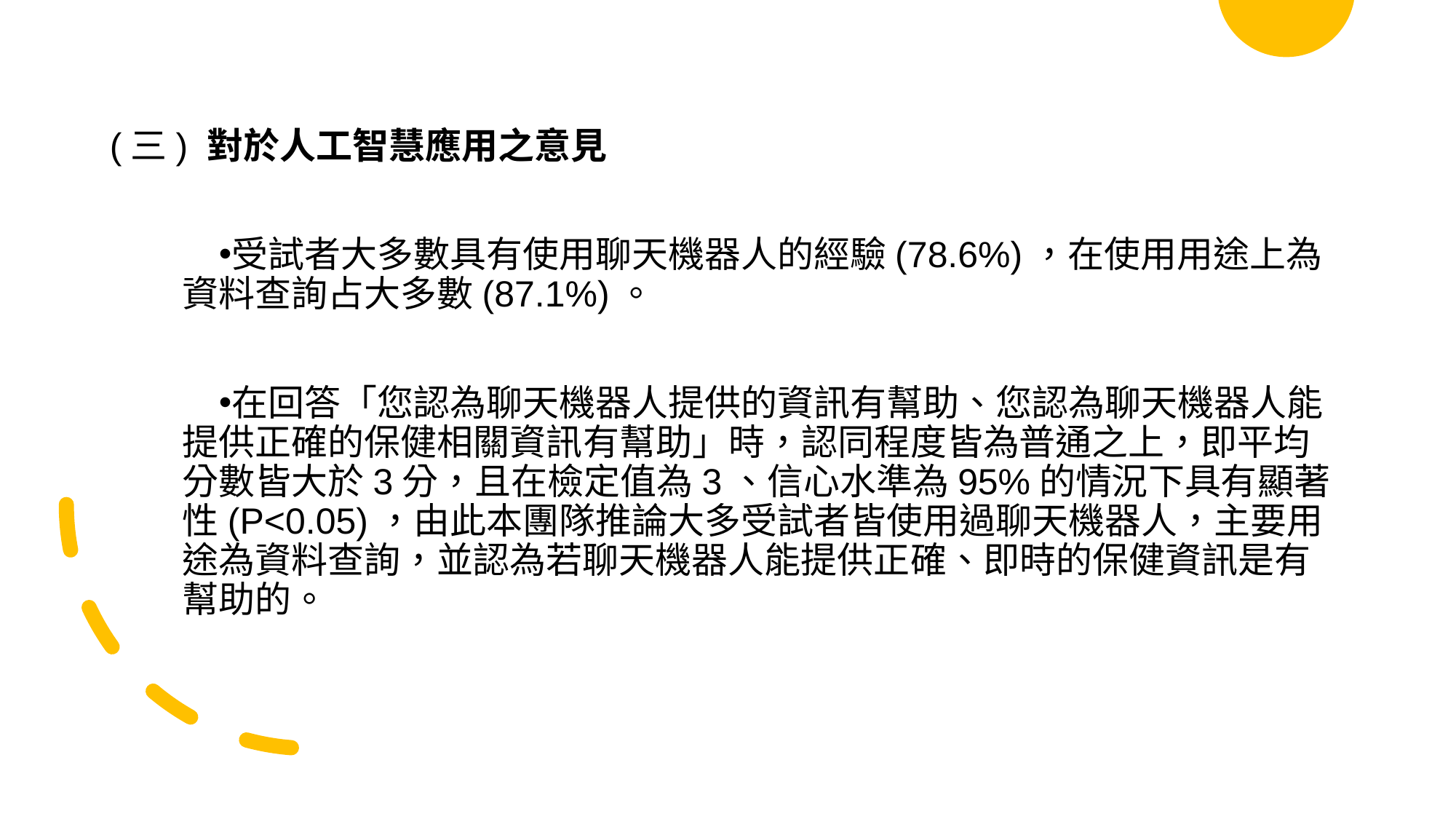

(三) 對於人工智慧應用之意見

受試者大多數具有使用聊天機器人的經驗(78.6%)，在使用用途上為資料查詢占大多數(87.1%)。

在回答「您認為聊天機器人提供的資訊有幫助、您認為聊天機器人能提供正確的保健相關資訊有幫助」時，認同程度皆為普通之上，即平均分數皆大於3分，且在檢定值為3、信心水準為95%的情況下具有顯著性(P<0.05)，由此本團隊推論大多受試者皆使用過聊天機器人，主要用途為資料查詢，並認為若聊天機器人能提供正確、即時的保健資訊是有幫助的。